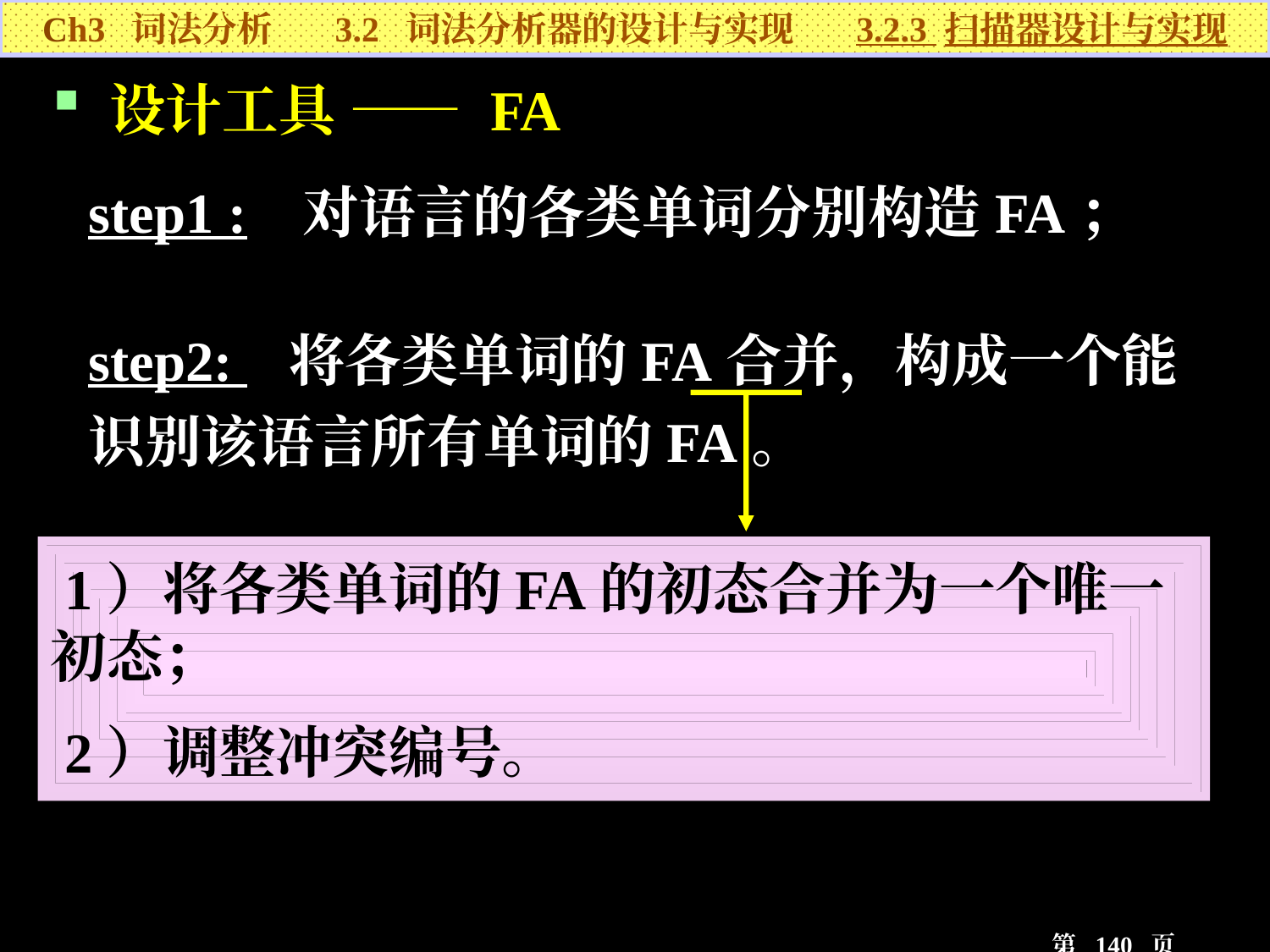

Ch3  词法分析      3.2  词法分析器的设计与实现      3.2.3 扫描器设计与实现
 设计工具 —— FA
step1 :   对语言的各类单词分别构造FA；
step2:   将各类单词的FA合并，构成一个能识别该语言所有单词的FA。

 1）将各类单词的FA的初态合并为一个唯一初态；
 2）调整冲突编号。